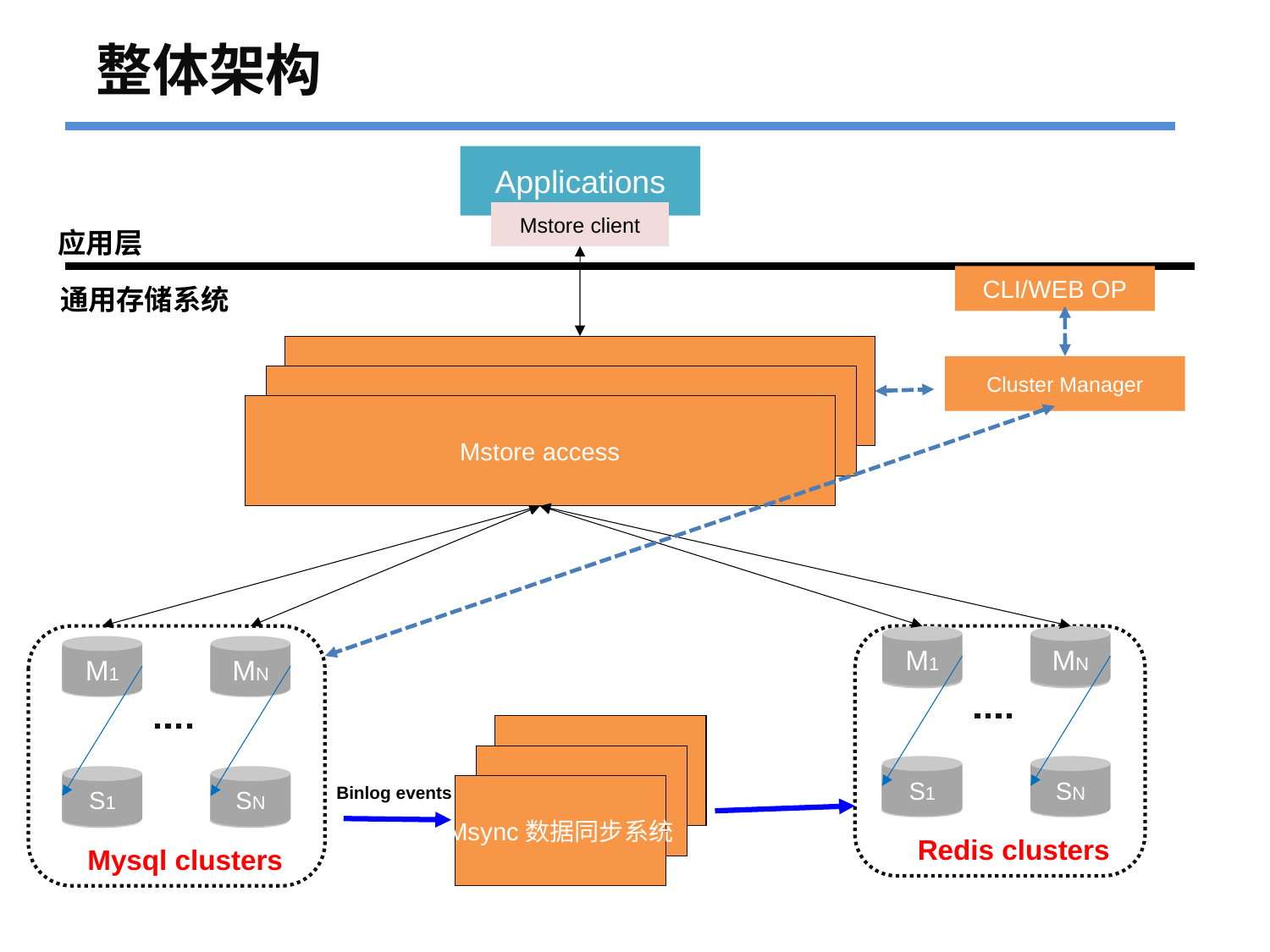

整体架构
Applications
Mstore client
应用层
CLI/WEB OP
通用存储系统
Mstore access
Cluster Manager
Mstore access
Mstore access

M1
MN
M1
MN
Mstore
Mstore
S1
SN
S1
SN
Binlog events
Msync数据同步系统
Redis clusters
Mysql clusters